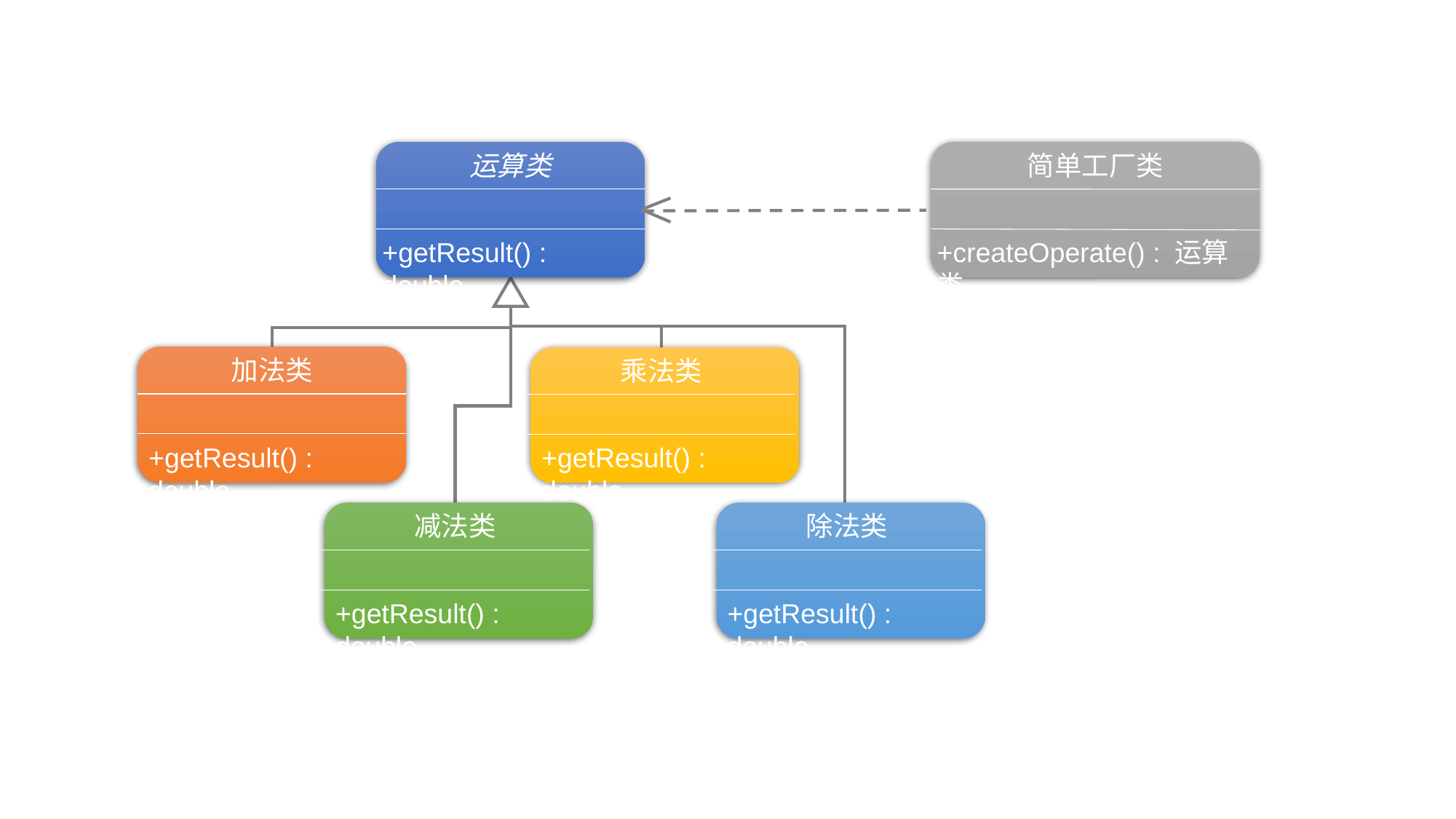

简单工厂类
+createOperate() : 运算类

运算类
+getResult() : double

加法类
+getResult() : double

乘法类
+getResult() : double

除法类
+getResult() : double

减法类
+getResult() : double